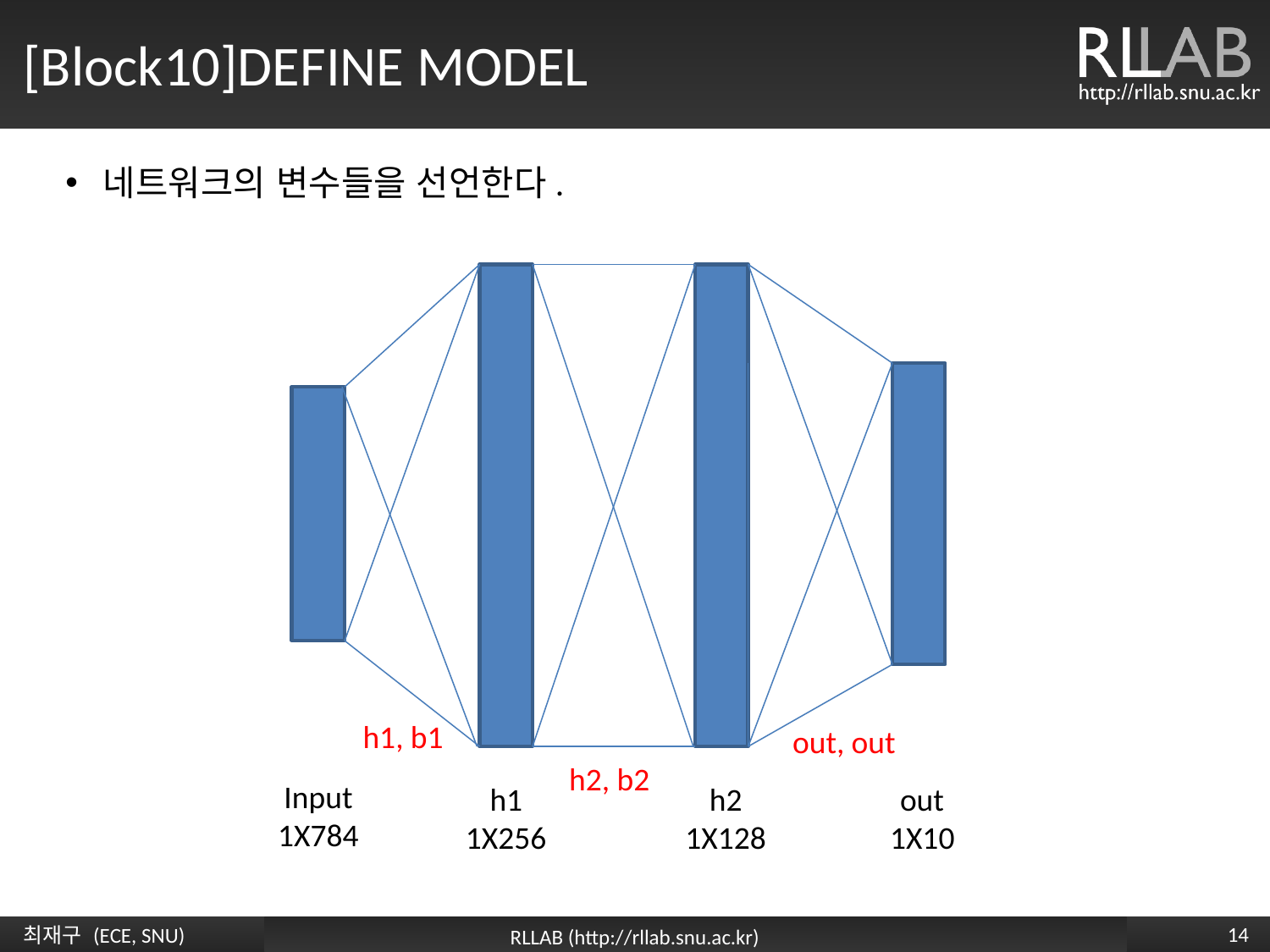

# [Block10]DEFINE MODEL
네트워크의 변수들을 선언한다.

h1, b1
out, out
h2, b2
Input
1X784
h1
1X256
h2
1X128
out
1X10
14
최재구 (ECE, SNU)
RLLAB (http://rllab.snu.ac.kr)